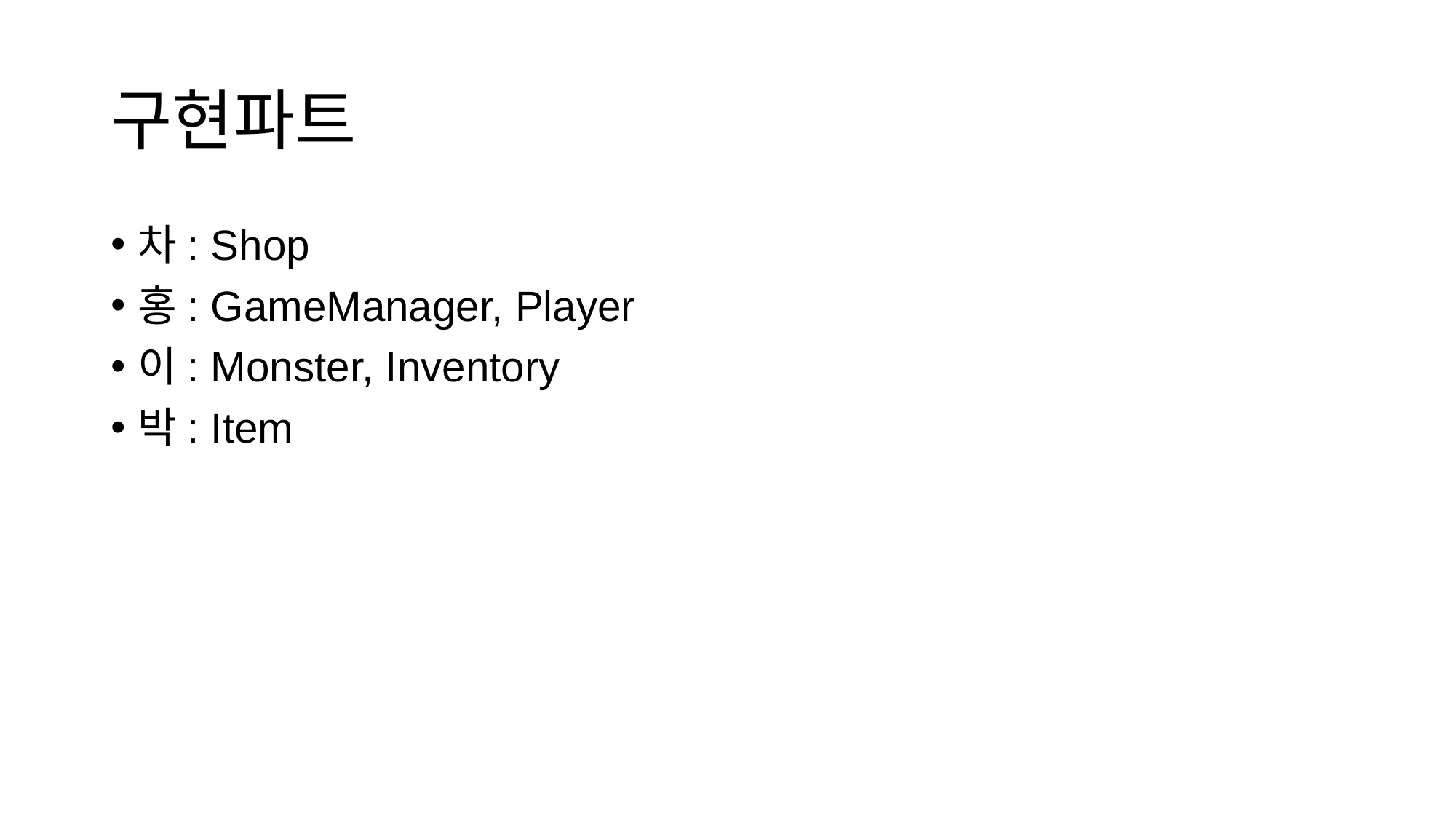

# 구현파트
차: Shop
홍: GameManager, Player
이: Monster, Inventory
박: Item